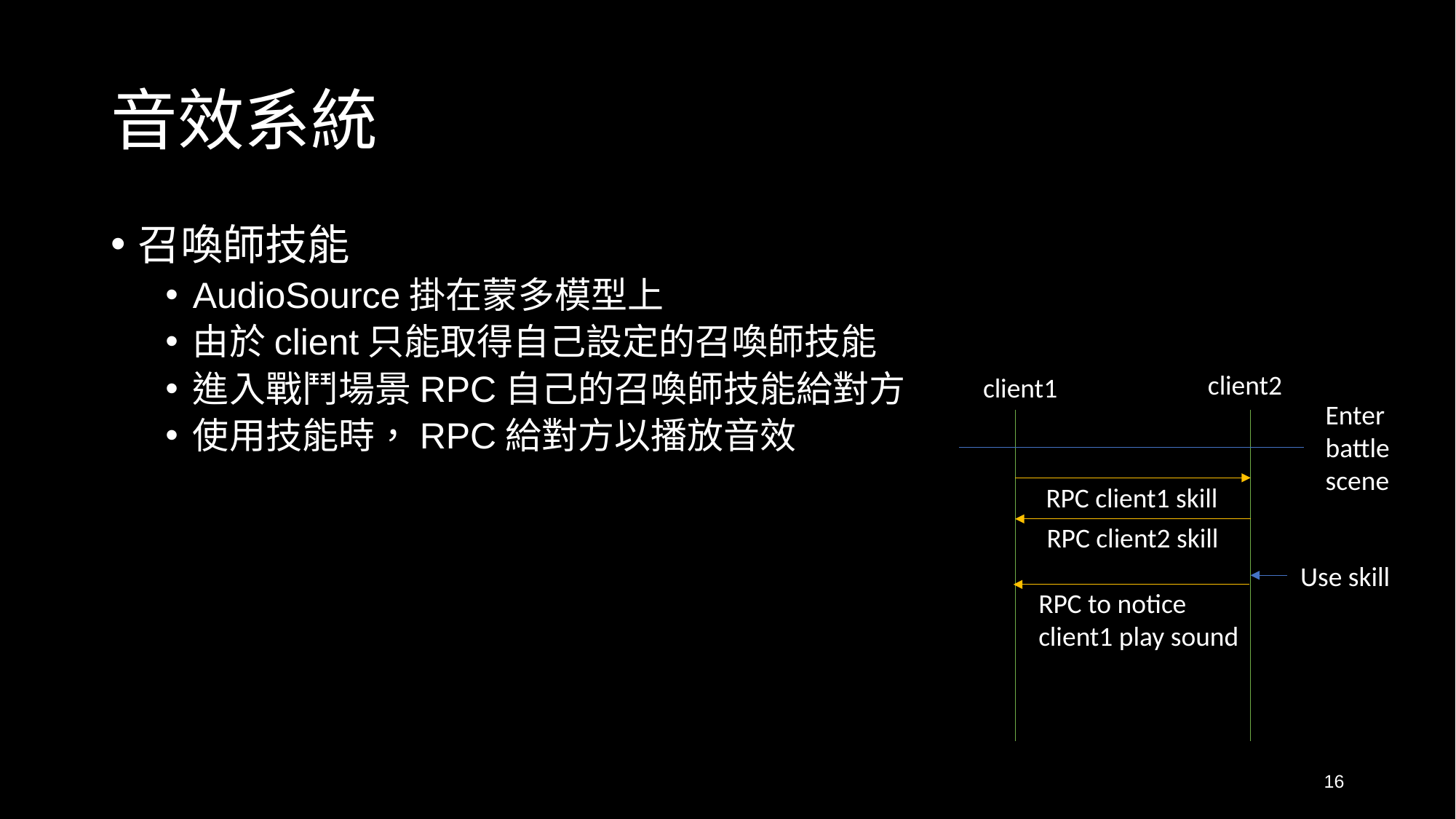

# 音效系統
召喚師技能
AudioSource掛在蒙多模型上
由於client只能取得自己設定的召喚師技能
進入戰鬥場景RPC自己的召喚師技能給對方
使用技能時，RPC給對方以播放音效

client2
client1
Enter battle scene
RPC client1 skill
RPC client2 skill
Use skill
RPC to notice client1 play sound
16